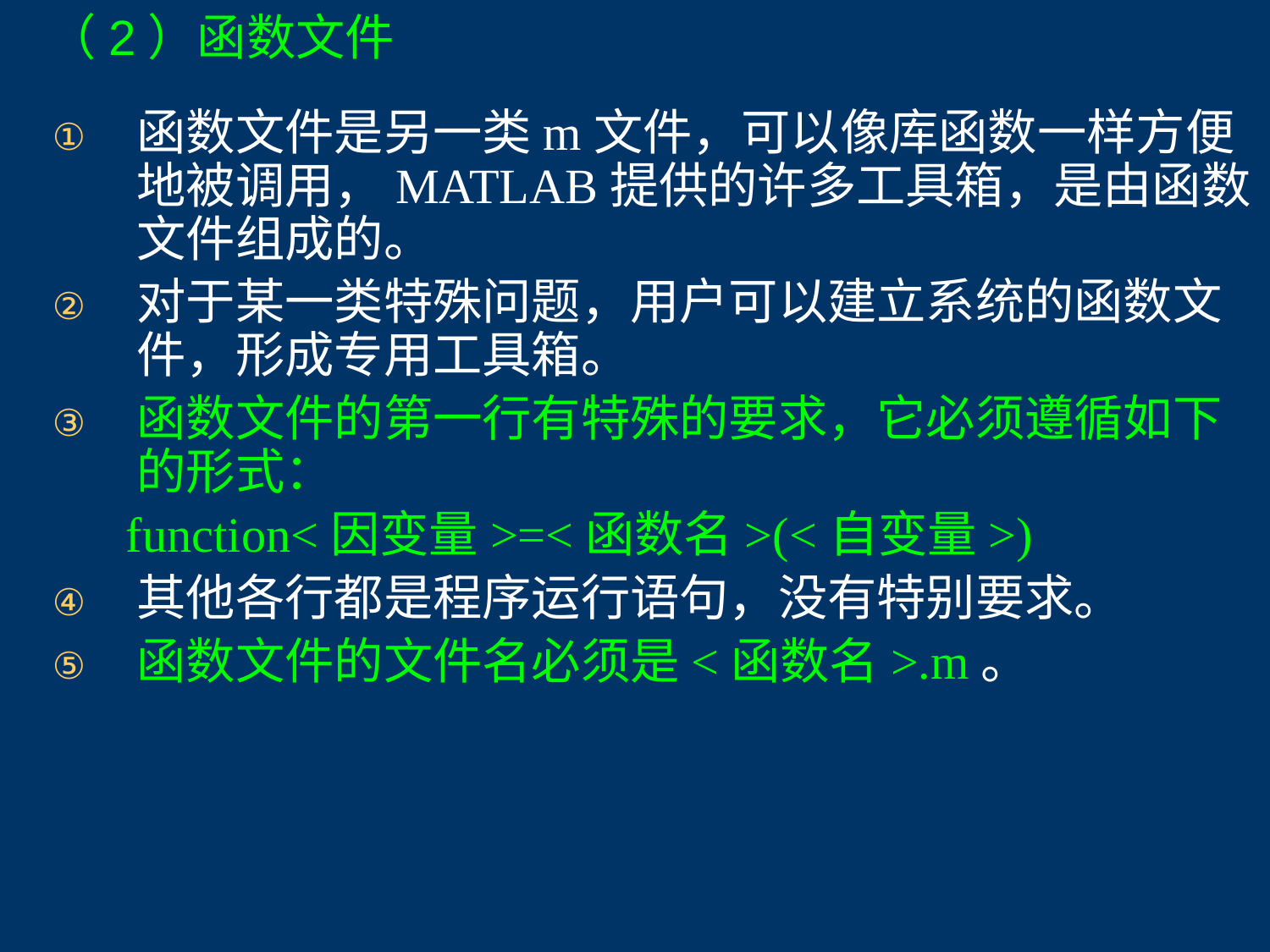

（2）函数文件
函数文件是另一类m文件，可以像库函数一样方便地被调用，MATLAB提供的许多工具箱，是由函数文件组成的。
对于某一类特殊问题，用户可以建立系统的函数文件，形成专用工具箱。
函数文件的第一行有特殊的要求，它必须遵循如下的形式：
      function<因变量>=<函数名>(<自变量>)
其他各行都是程序运行语句，没有特别要求。
函数文件的文件名必须是<函数名>.m。